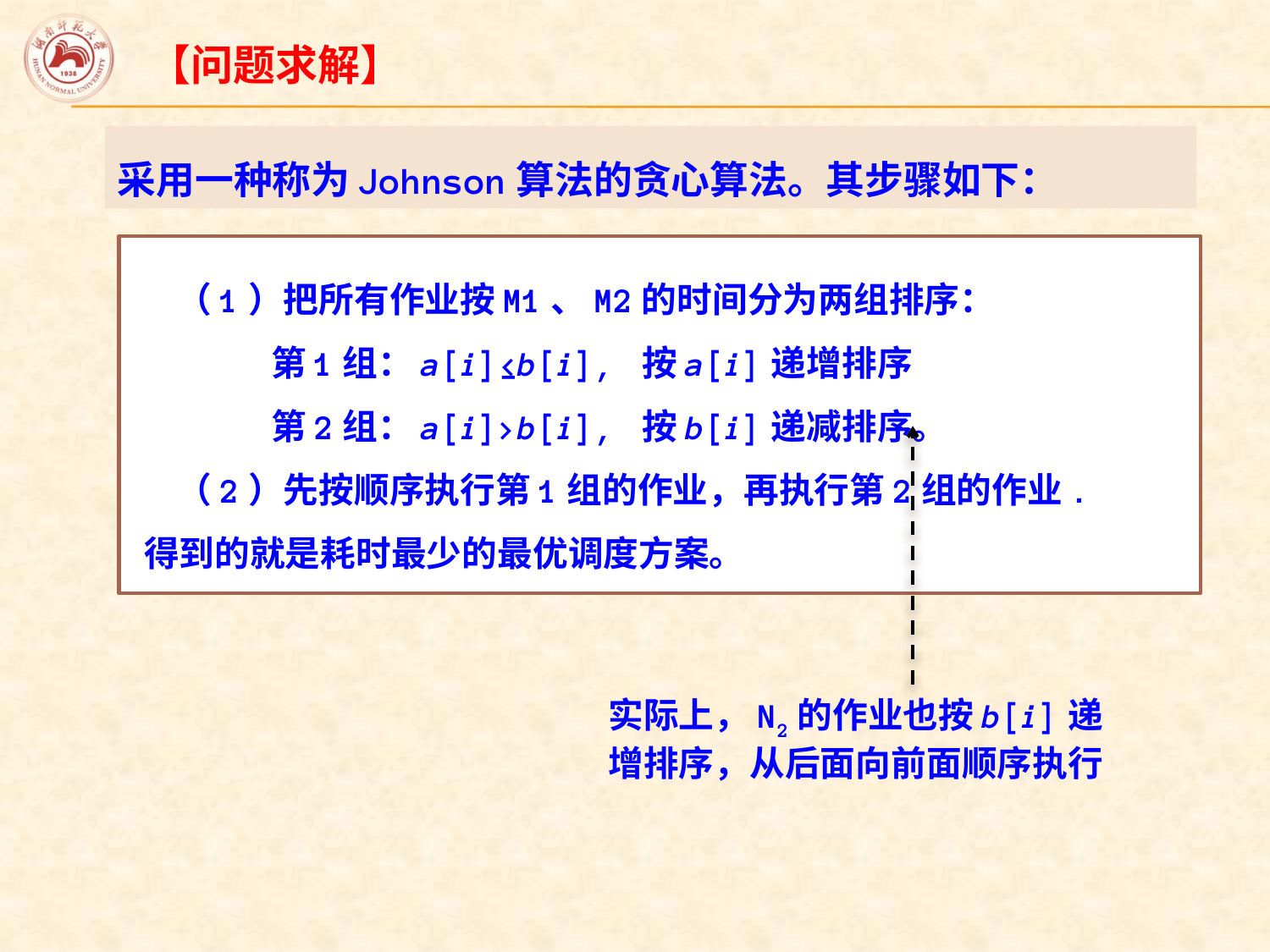

【问题求解】
采用一种称为Johnson算法的贪心算法。其步骤如下：
   （1）把所有作业按M1、M2的时间分为两组排序：
     	第1组：a[i]≤b[i], 按a[i]递增排序
	第2组：a[i]>b[i], 按b[i]递减排序。
   （2）先按顺序执行第1组的作业，再执行第2组的作业.
得到的就是耗时最少的最优调度方案。
实际上，N2的作业也按b[i]递增排序，从后面向前面顺序执行